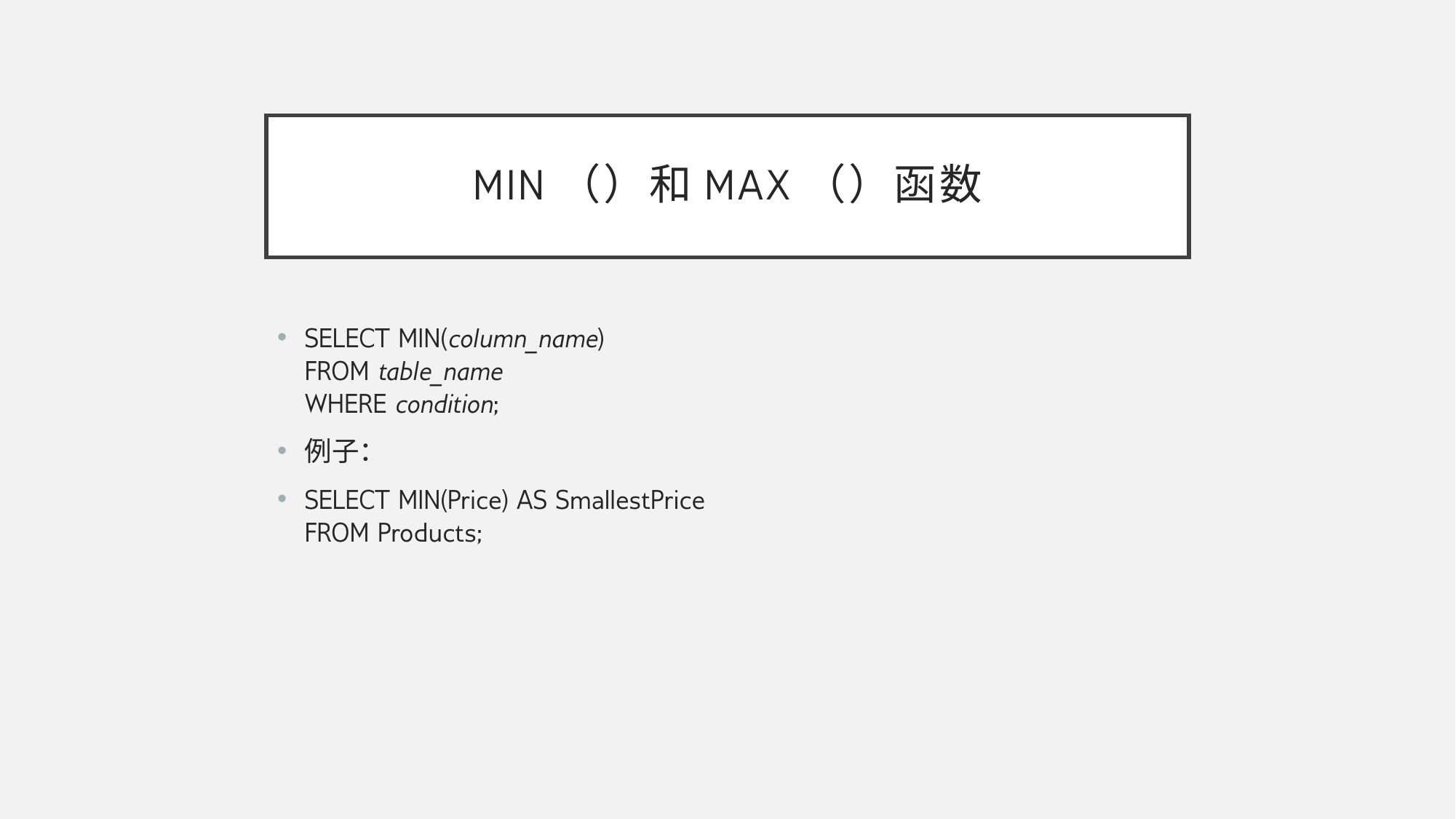

# MIN（）和MAX（）函数
SELECT MIN(column_name)
FROM table_name
WHERE condition;
例子：
SELECT MIN(Price) AS SmallestPrice
FROM Products;